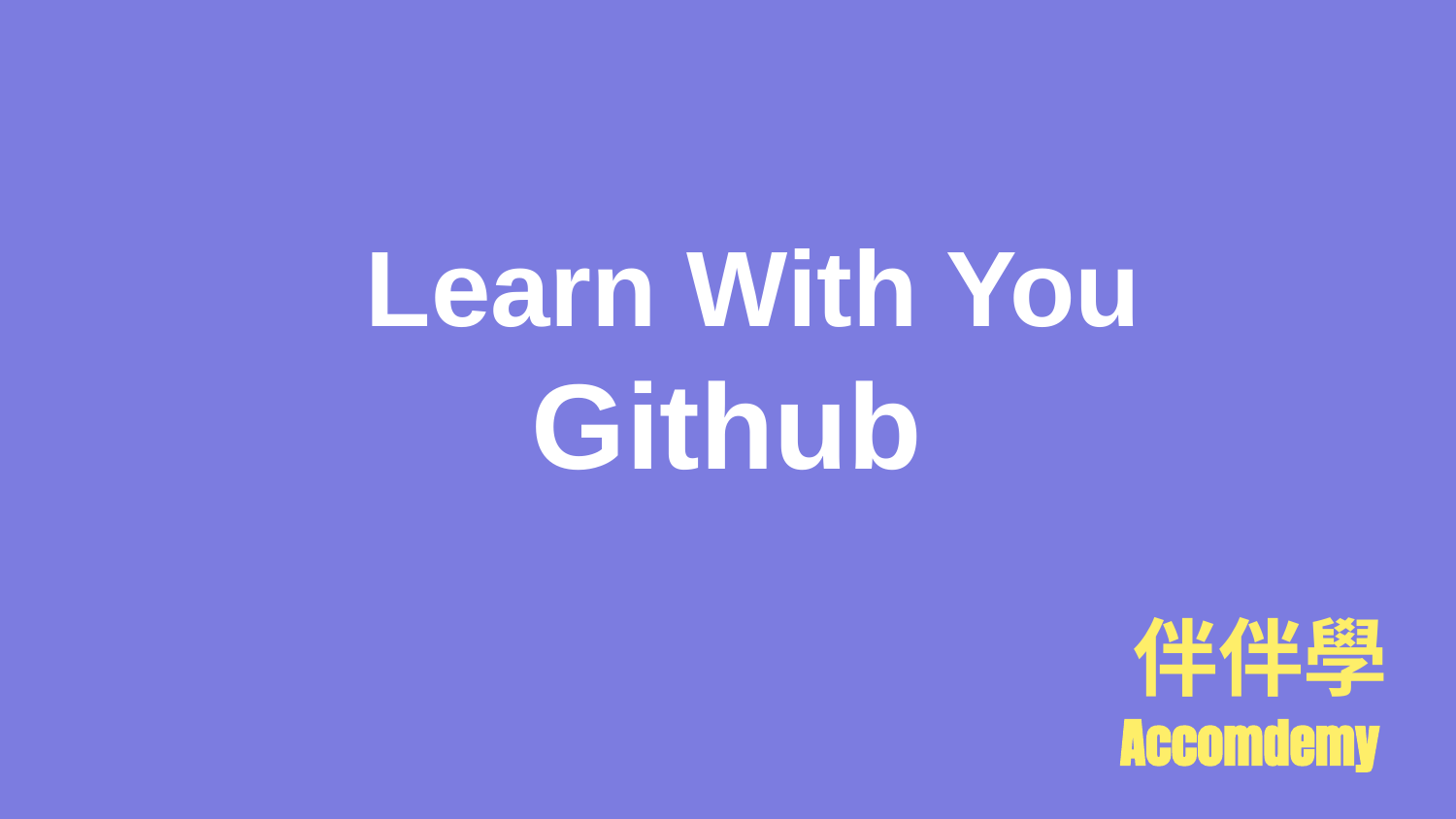

# Learn With You
Github

伴伴學
Accomdemy